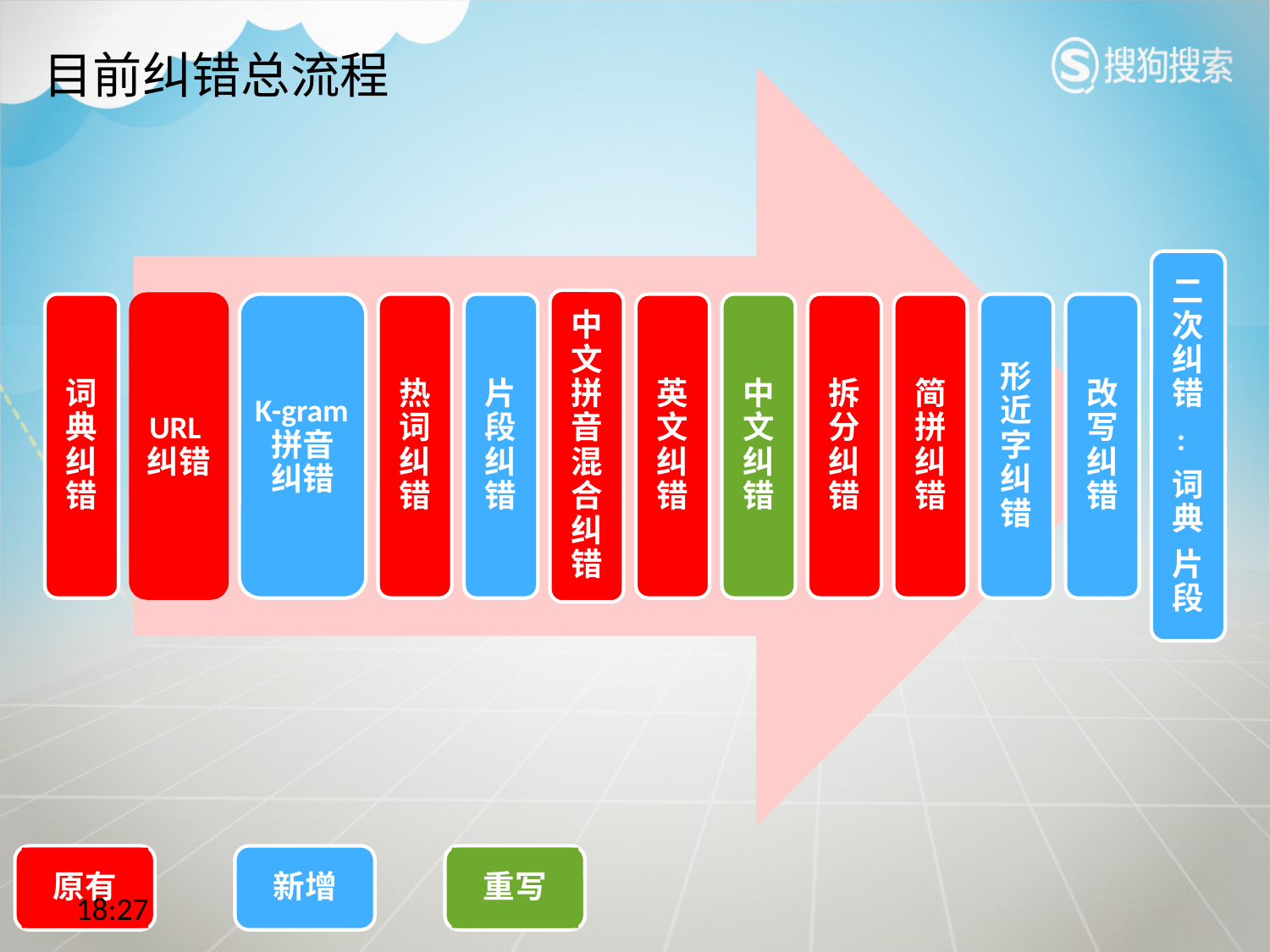

# 目前纠错总流程
词典纠错
URL纠错
K-gram拼音纠错
热词纠错
片段纠错
中文拼音混合纠错
英文纠错
中文纠错
拆分纠错
简拼纠错
形近字纠错
改写纠错
二次纠错
:
词典
片段

原有

新增

重写
18:27